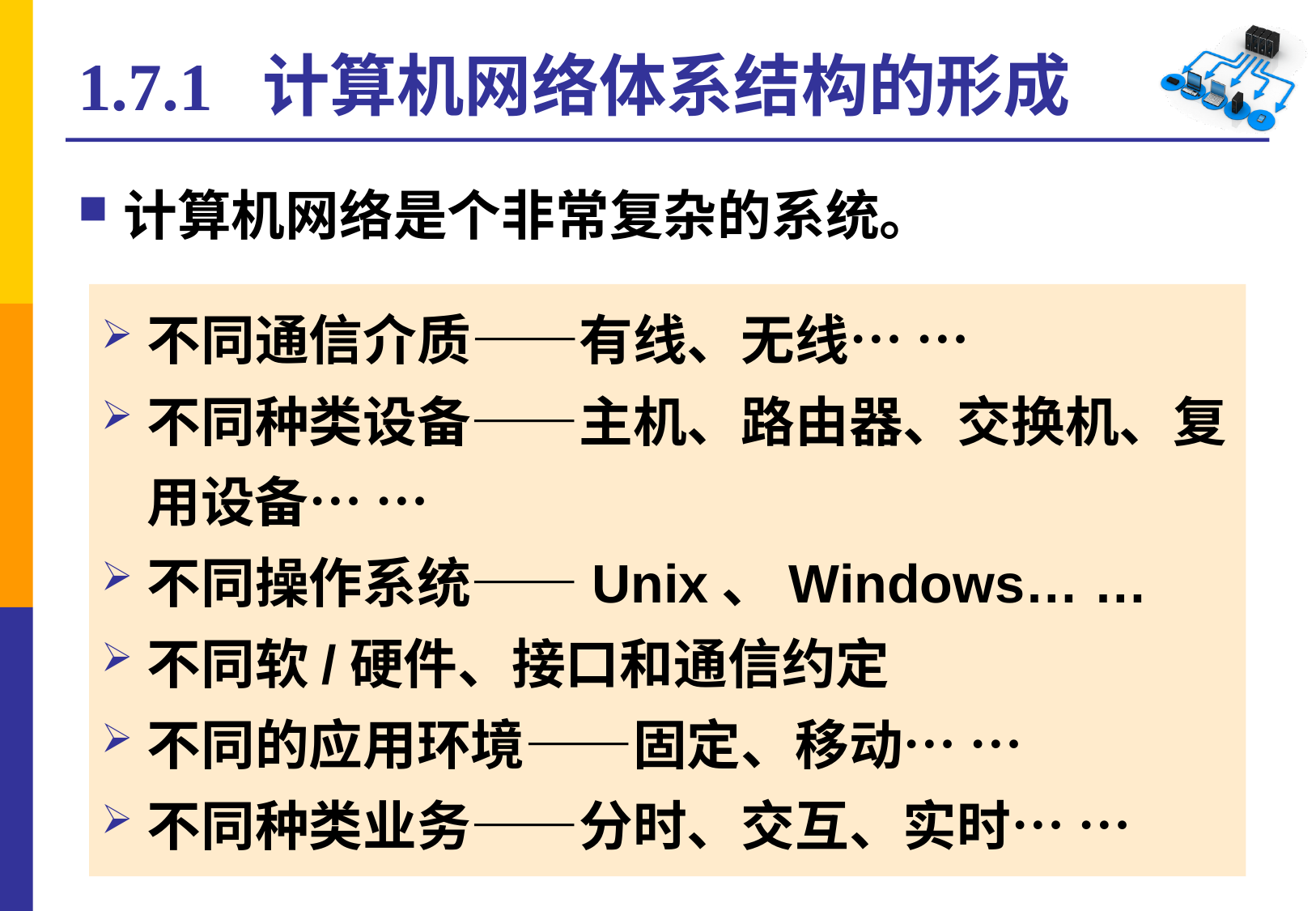

# 1.7.1  计算机网络体系结构的形成
计算机网络是个非常复杂的系统。

不同通信介质——有线、无线… …
不同种类设备——主机、路由器、交换机、复用设备… …
不同操作系统——Unix、Windows… …
不同软/硬件、接口和通信约定
不同的应用环境——固定、移动… …
不同种类业务——分时、交互、实时… …